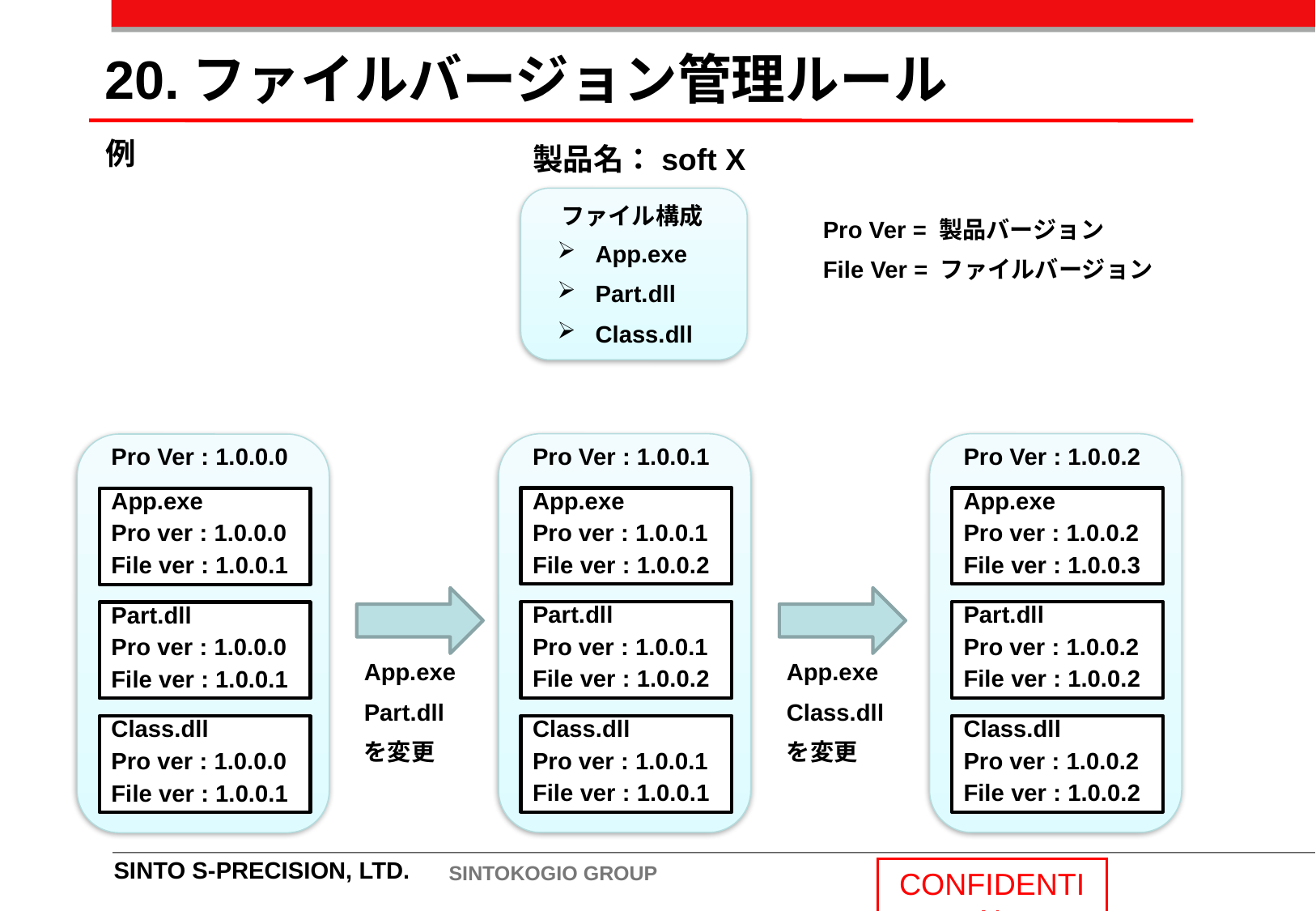

20.ファイルバージョン管理ルール

例
製品名：soft X

ファイル構成
Pro Ver = 製品バージョン
File Ver = ファイルバージョン
App.exe
Part.dll
Class.dll

Pro Ver : 1.0.0.1
Pro Ver : 1.0.0.2
Pro Ver : 1.0.0.0
App.exe
Pro ver : 1.0.0.1
File ver : 1.0.0.2
App.exe
Pro ver : 1.0.0.2
File ver : 1.0.0.3
App.exe
Pro ver : 1.0.0.0
File ver : 1.0.0.1

Part.dll
Pro ver : 1.0.0.1
File ver : 1.0.0.2
Part.dll
Pro ver : 1.0.0.2
File ver : 1.0.0.2
Part.dll
Pro ver : 1.0.0.0
File ver : 1.0.0.1
App.exe
Part.dll
を変更
App.exe
Class.dll
を変更
Class.dll
Pro ver : 1.0.0.1
File ver : 1.0.0.1
Class.dll
Pro ver : 1.0.0.2
File ver : 1.0.0.2
Class.dll
Pro ver : 1.0.0.0
File ver : 1.0.0.1
SINTO S-PRECISION, LTD.
SINTOKOGIO GROUP
CONFIDENTIAL